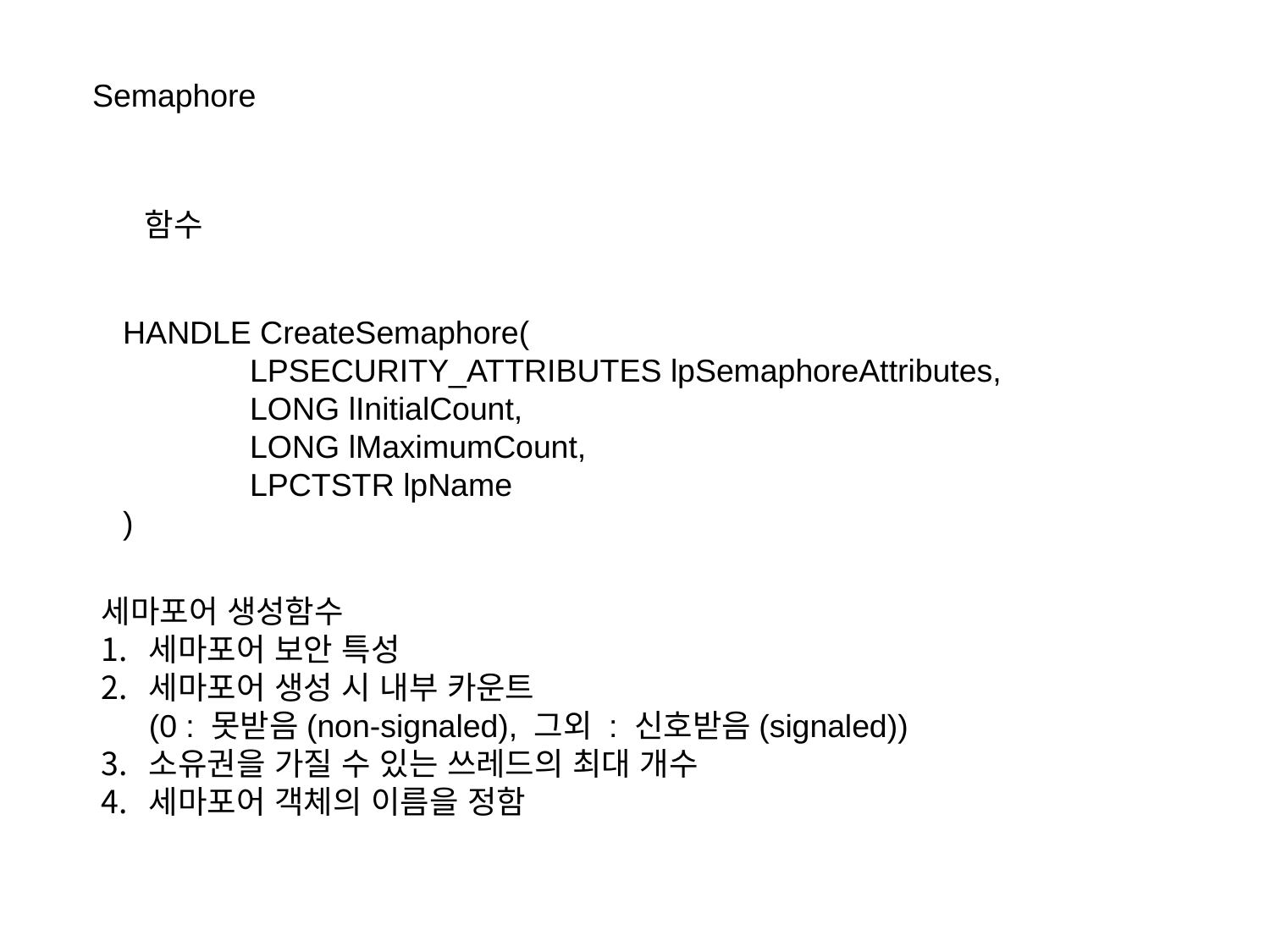

Semaphore
함수
HANDLE CreateSemaphore(
	LPSECURITY_ATTRIBUTES lpSemaphoreAttributes,
	LONG lInitialCount,
	LONG lMaximumCount,
	LPCTSTR lpName
)
세마포어 생성함수
세마포어 보안 특성
세마포어 생성 시 내부 카운트
	(0 : 못받음(non-signaled), 그외 : 신호받음(signaled))
소유권을 가질 수 있는 쓰레드의 최대 개수
세마포어 객체의 이름을 정함